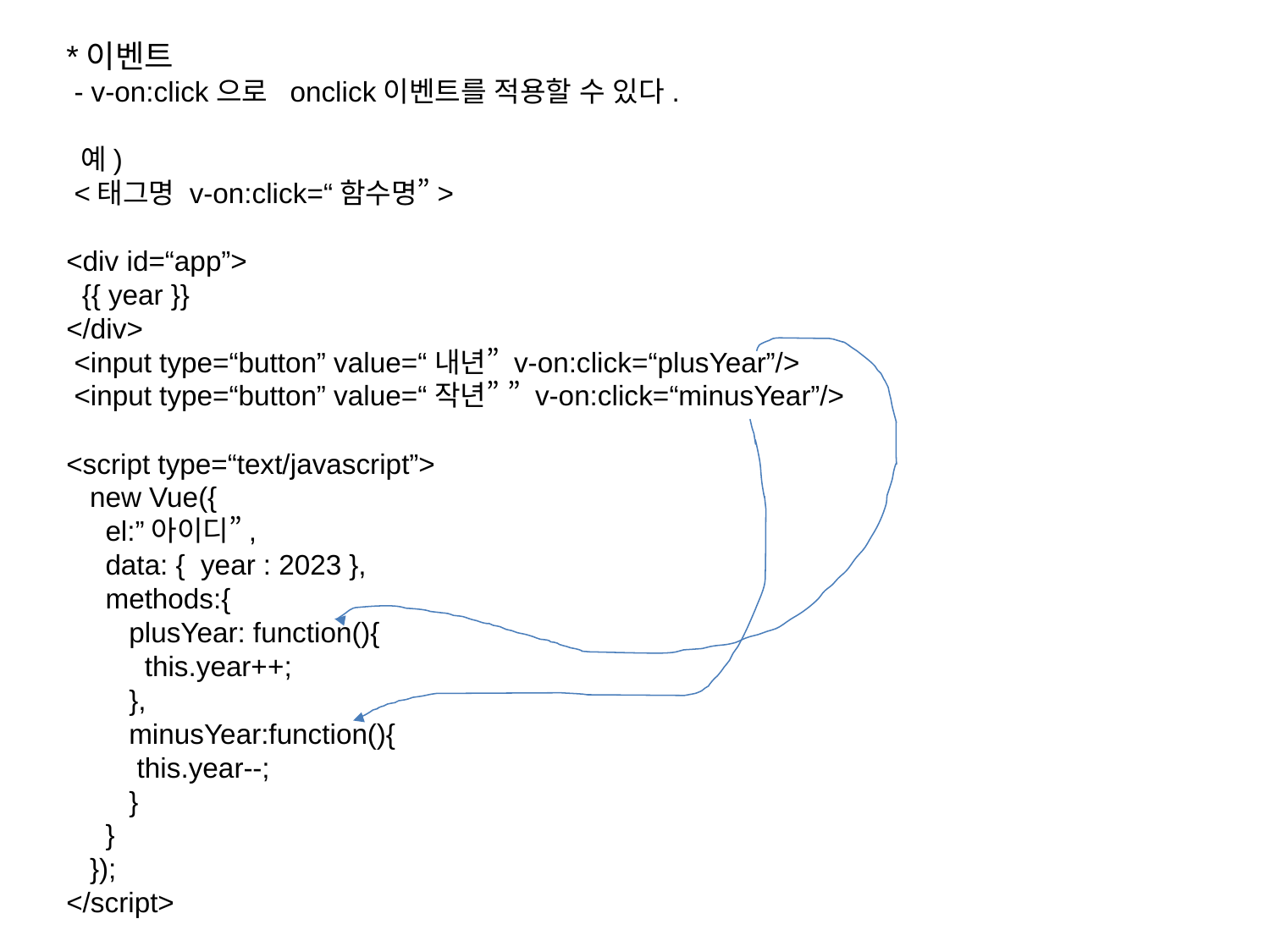

*이벤트
 - v-on:click으로  onclick이벤트를 적용할 수 있다.

 예)
 <태그명 v-on:click=“함수명”>

<div id=“app”>
  {{ year }}
</div>
 <input type=“button” value=“내년” v-on:click=“plusYear”/>
 <input type=“button” value=“작년” ” v-on:click=“minusYear”/>

<script type=“text/javascript”>
   new Vue({
     el:”아이디”,
     data: {  year : 2023 },
     methods:{
        plusYear: function(){
          this.year++;
        },
        minusYear:function(){
         this.year--;
        }
     }
   });
</script>